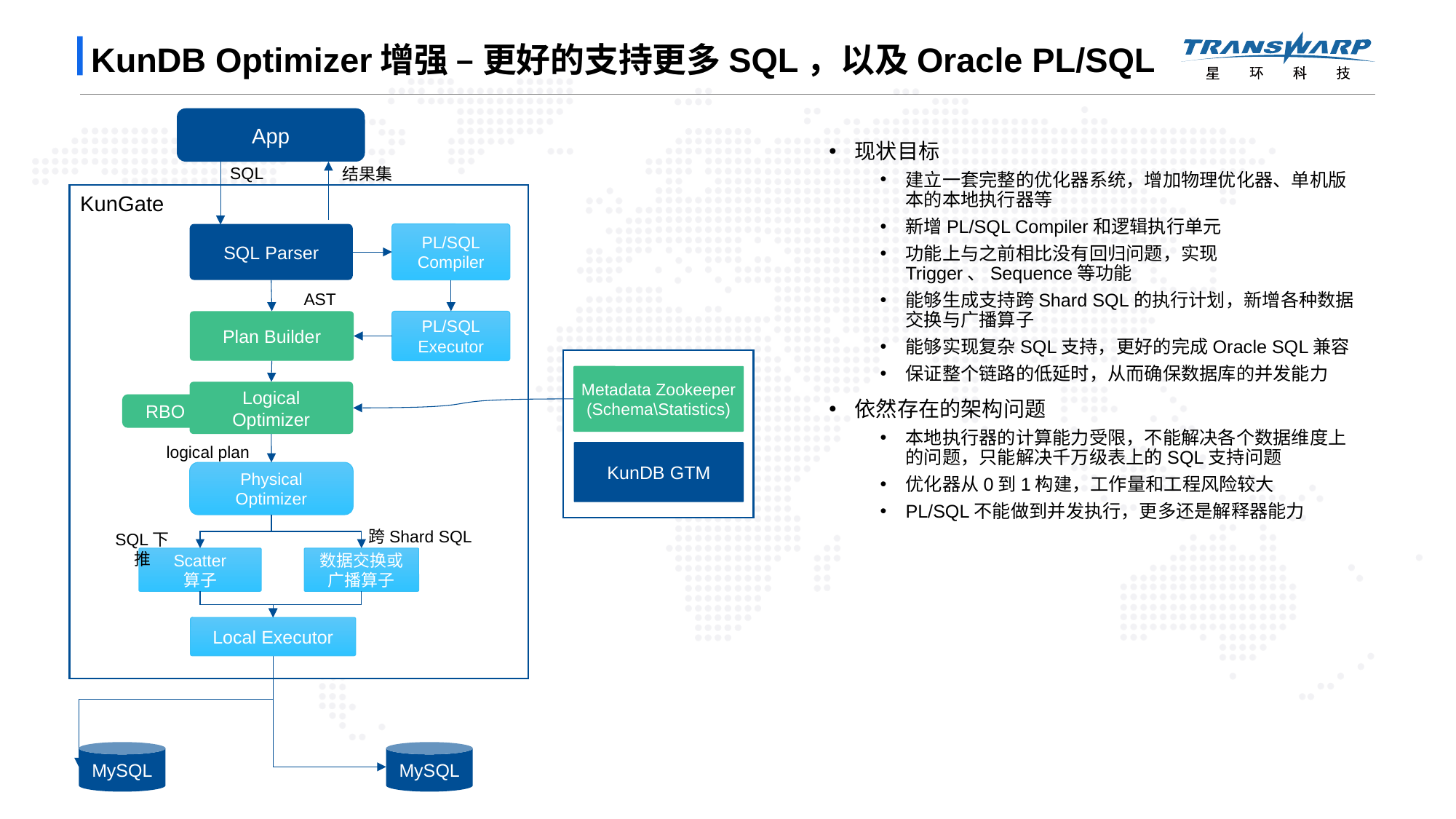

# KunDB Optimizer增强 – 更好的支持更多SQL，以及Oracle PL/SQL
App
现状目标
建立一套完整的优化器系统，增加物理优化器、单机版本的本地执行器等
新增PL/SQL Compiler和逻辑执行单元
功能上与之前相比没有回归问题，实现Trigger、Sequence等功能
能够生成支持跨Shard SQL的执行计划，新增各种数据交换与广播算子
能够实现复杂SQL支持，更好的完成Oracle SQL兼容
保证整个链路的低延时，从而确保数据库的并发能力
依然存在的架构问题
本地执行器的计算能力受限，不能解决各个数据维度上的问题，只能解决千万级表上的SQL支持问题
优化器从0到1构建，工作量和工程风险较大
PL/SQL不能做到并发执行，更多还是解释器能力

SQL
结果集
KunGate
SQL Parser
PL/SQL Compiler
AST
Plan Builder
PL/SQL Executor

Metadata Zookeeper
(Schema\Statistics)
Logical
Optimizer
RBO
logical plan
KunDB GTM
Physical
Optimizer
跨Shard SQL
SQL下推
数据交换或广播算子
Scatter
算子
Local Executor
MySQL
MySQL